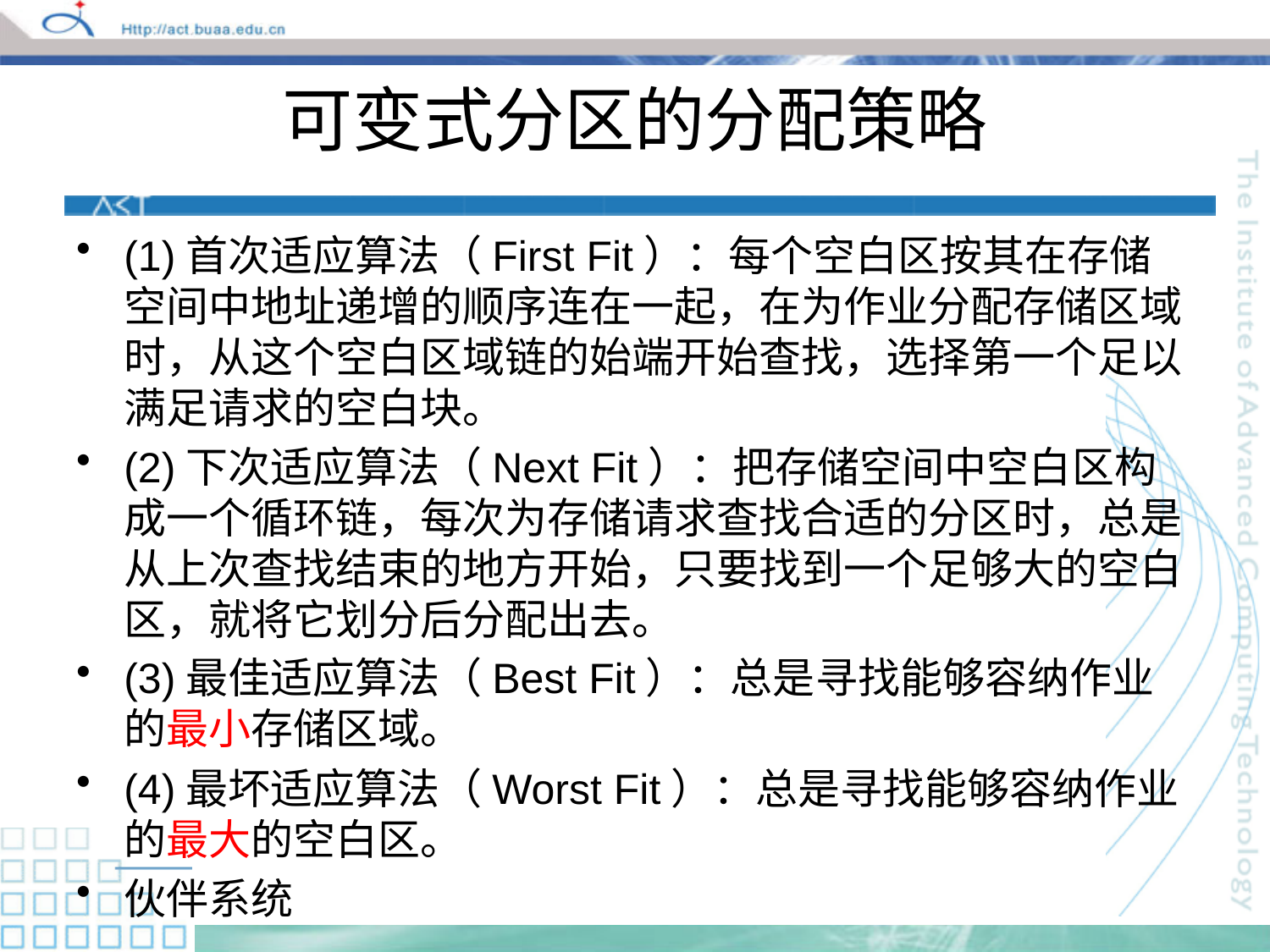

# 可变式分区的分配策略
(1)首次适应算法（First Fit）：每个空白区按其在存储空间中地址递增的顺序连在一起，在为作业分配存储区域时，从这个空白区域链的始端开始查找，选择第一个足以满足请求的空白块。
(2)下次适应算法（Next Fit）：把存储空间中空白区构成一个循环链，每次为存储请求查找合适的分区时，总是从上次查找结束的地方开始，只要找到一个足够大的空白区，就将它划分后分配出去。
(3)最佳适应算法（Best Fit）：总是寻找能够容纳作业的最小存储区域。
(4)最坏适应算法（Worst Fit）：总是寻找能够容纳作业的最大的空白区。
伙伴系统